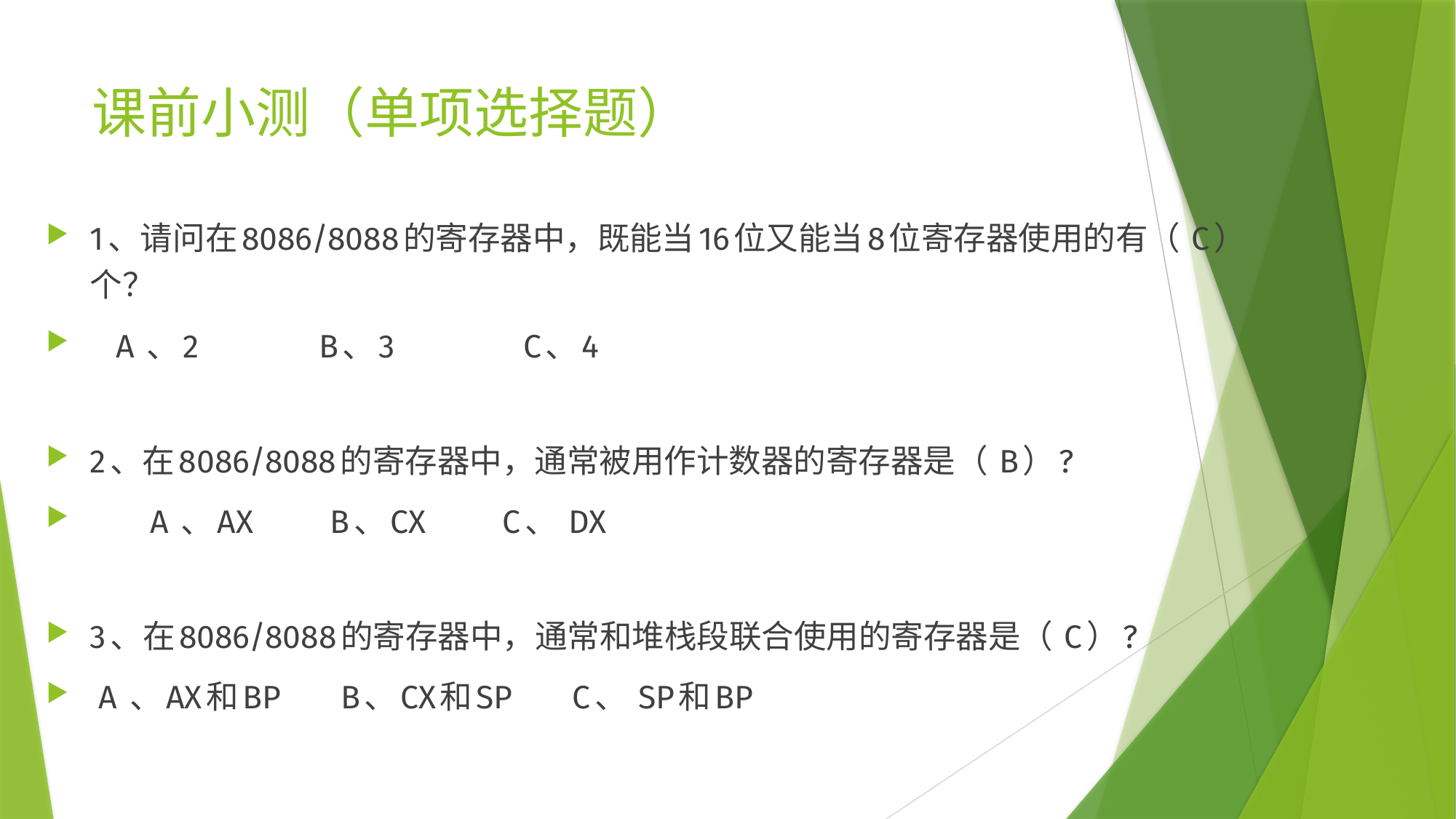

# 课前小测（单项选择题）
1、请问在8086/8088的寄存器中，既能当16位又能当8位寄存器使用的有（ C）个？
   A 、2              B、3               C、4

2、在8086/8088的寄存器中，通常被用作计数器的寄存器是（ B）?
       A 、AX         B、CX         C、 DX

3、在8086/8088的寄存器中，通常和堆栈段联合使用的寄存器是（ C）?
 A 、AX和BP       B、CX和SP       C、 SP和BP